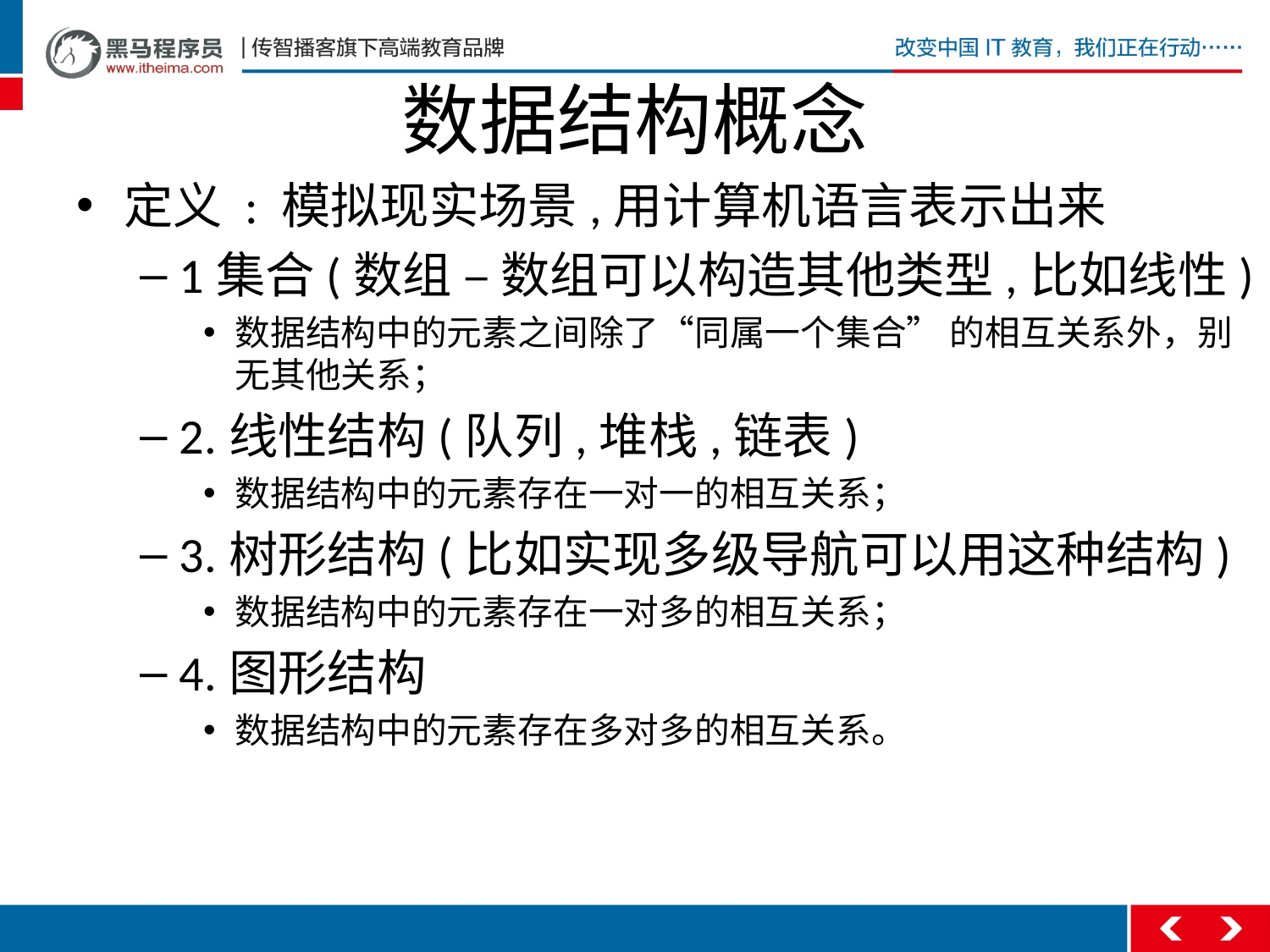

# 数据结构概念
定义 : 模拟现实场景,用计算机语言表示出来
1集合(数组 – 数组可以构造其他类型,比如线性)
数据结构中的元素之间除了“同属一个集合” 的相互关系外，别无其他关系；
2.线性结构(队列,堆栈,链表)
数据结构中的元素存在一对一的相互关系；
3.树形结构(比如实现多级导航可以用这种结构)
数据结构中的元素存在一对多的相互关系；
4.图形结构
数据结构中的元素存在多对多的相互关系。